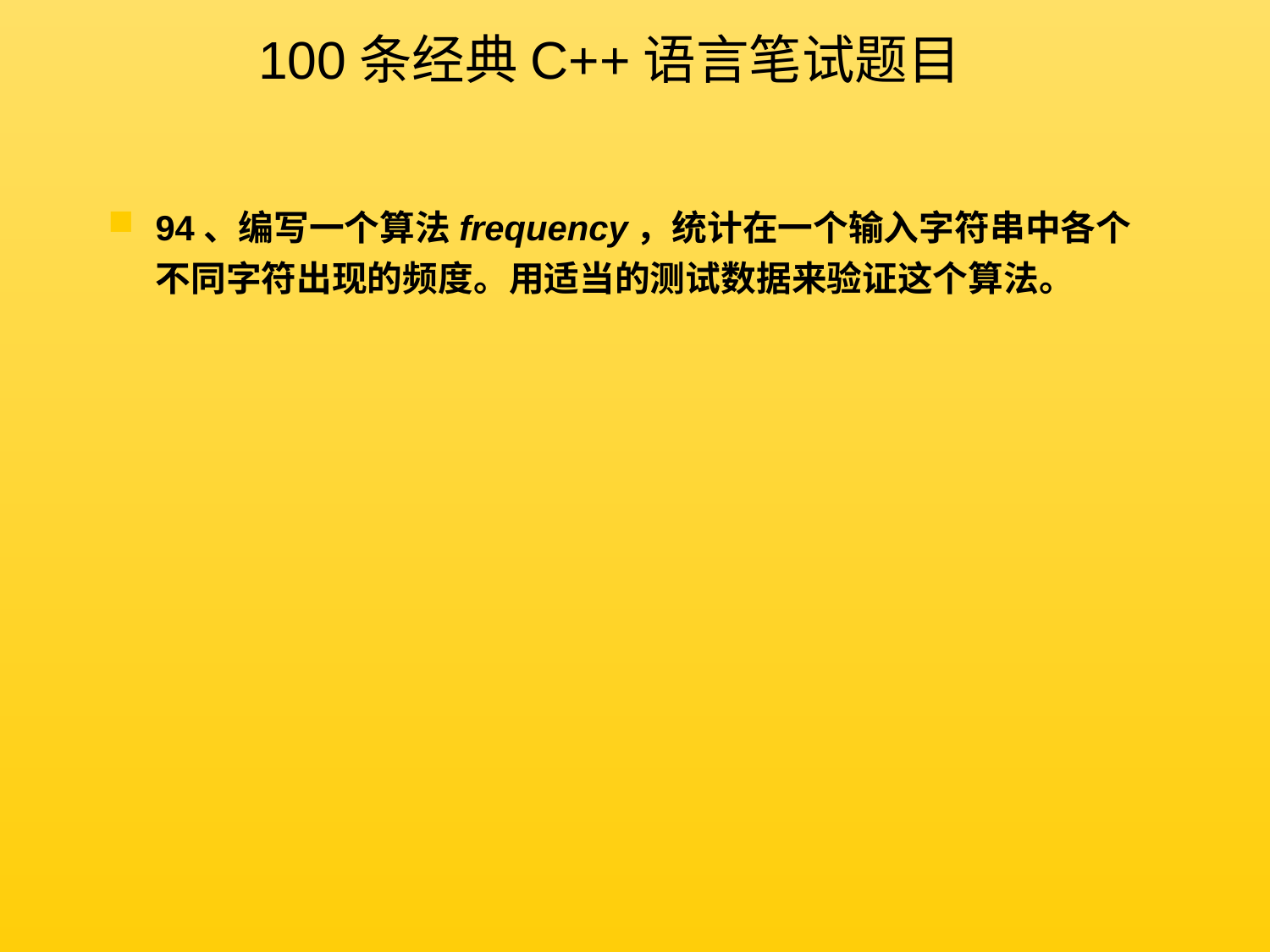

100条经典C++语言笔试题目
94、编写一个算法frequency，统计在一个输入字符串中各个不同字符出现的频度。用适当的测试数据来验证这个算法。